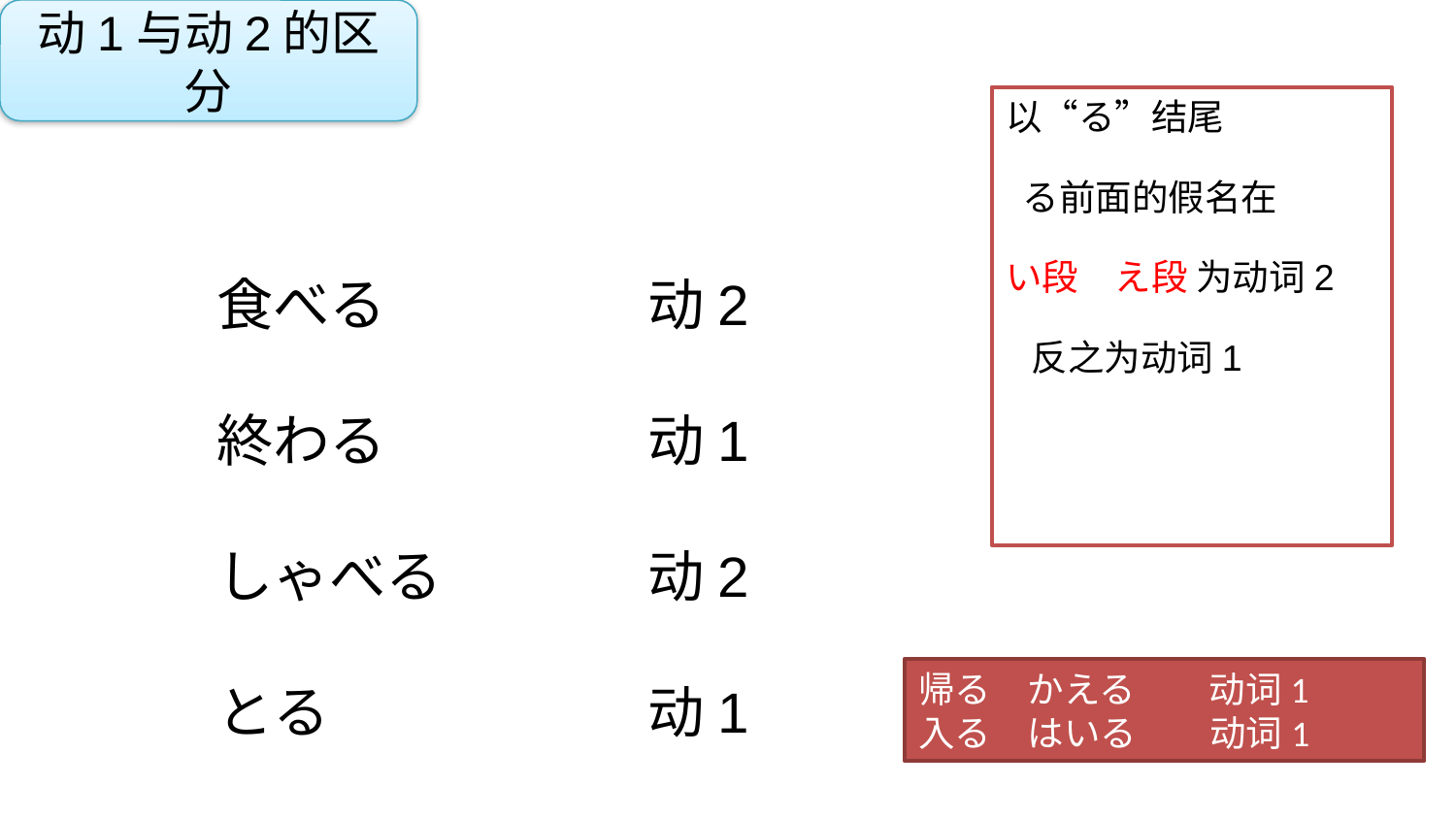

动1与动2的区分
以“る”结尾
 る前面的假名在
い段　え段 为动词2
  反之为动词1

食べる

終わる

しゃべる

とる
动2

动1

动2

动1
帰る　かえる　　动词1
入る　はいる　　动词1